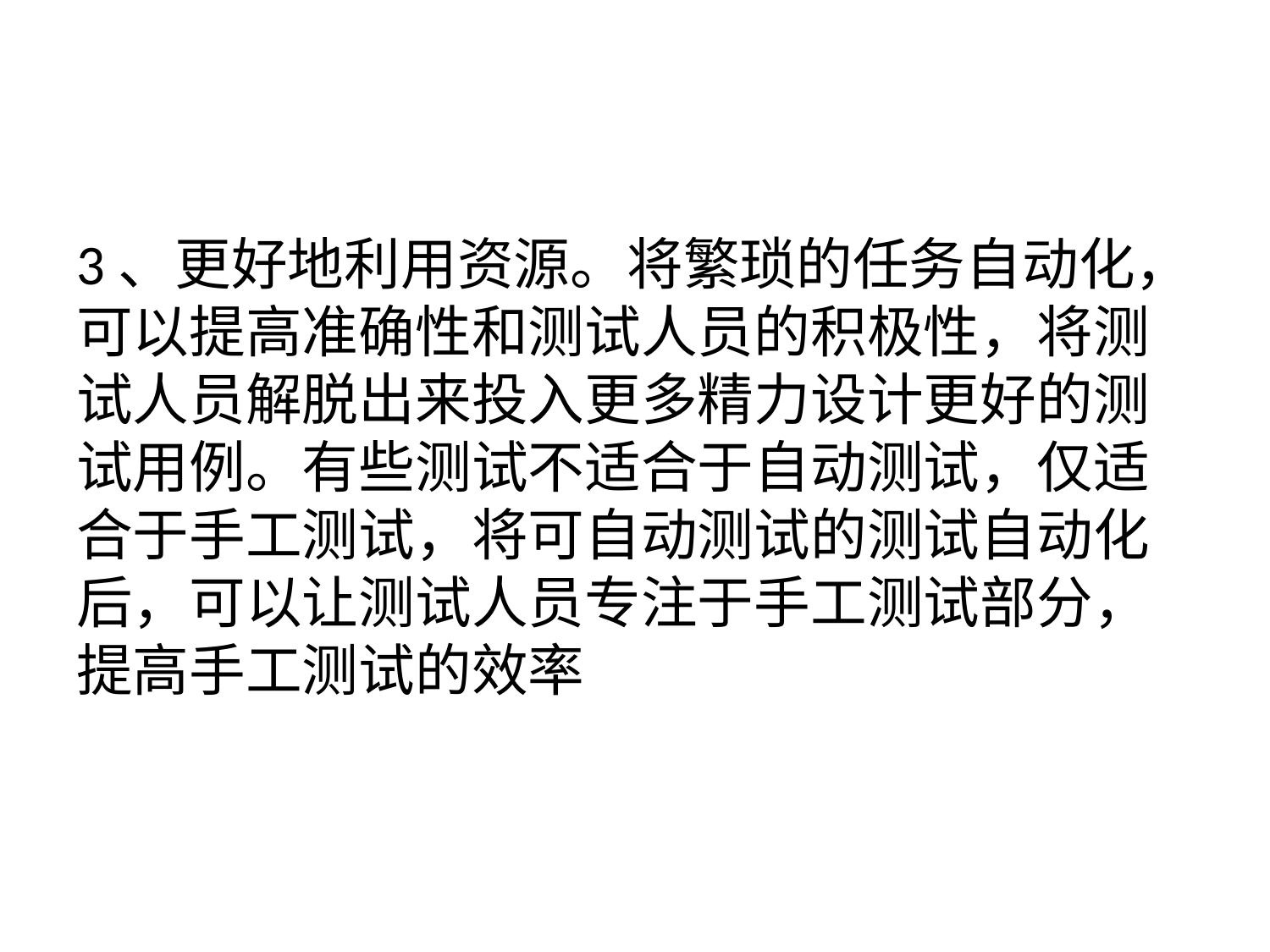

3、更好地利用资源。将繁琐的任务自动化，可以提高准确性和测试人员的积极性，将测试人员解脱出来投入更多精力设计更好的测试用例。有些测试不适合于自动测试，仅适合于手工测试，将可自动测试的测试自动化后，可以让测试人员专注于手工测试部分，提高手工测试的效率